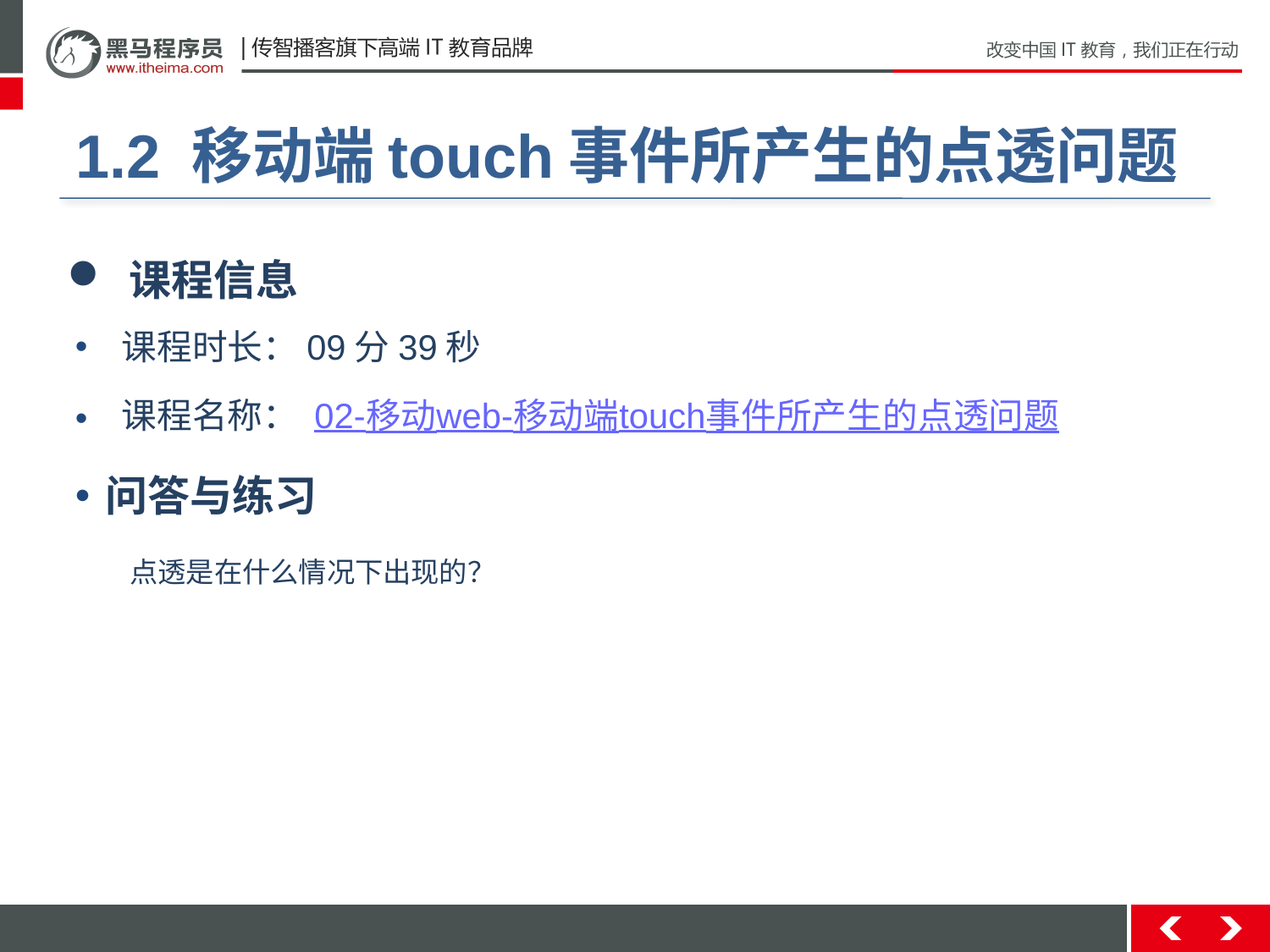

#
1.2 移动端touch事件所产生的点透问题
 课程信息
 课程时长：09分39秒
 课程名称： 02-移动web-移动端touch事件所产生的点透问题
问答与练习
点透是在什么情况下出现的？